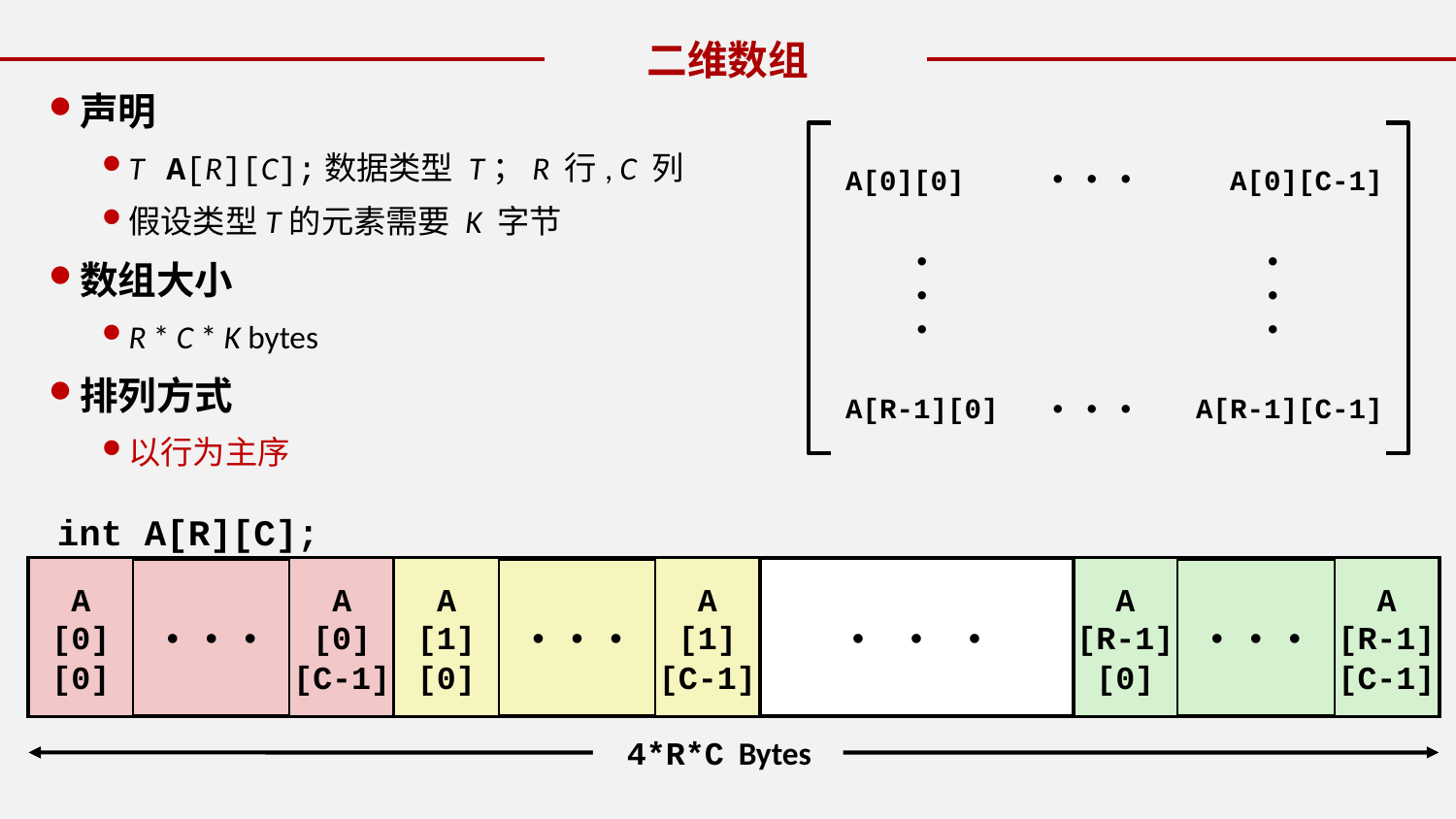

二维数组
声明
T   A[R][C];数据类型 T；R 行, C 列
假设类型T的元素需要 K 字节
数组大小
R * C * K bytes
排列方式
以行为主序

• • •
A[0][0]
A[0][C-1]
•
•
•
•
•
•
A[R-1][0]
• • •
A[R-1][C-1]
int A[R][C];
• • •
A
[0]
[0]
A
[0]
[C-1]
• • •
A
[1]
[0]
A
[1]
[C-1]
•  •  •
• • •
A
[R-1]
[0]
A
[R-1]
[C-1]
 4*R*C  Bytes